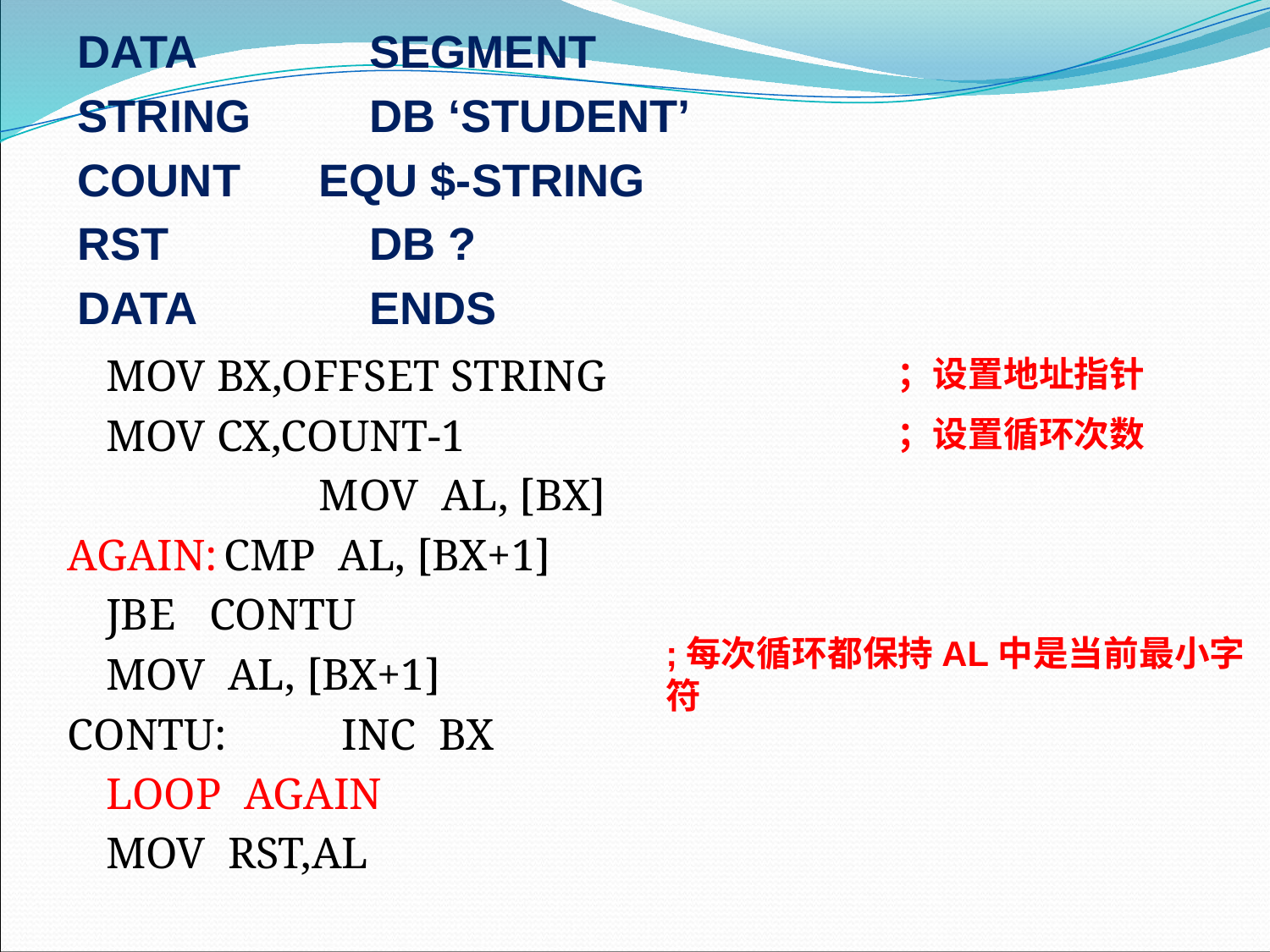

DATA		SEGMENT
STRING	DB ‘STUDENT’
COUNT	      EQU $-STRING
RST		DB ?
DATA		ENDS

			MOV BX,OFFSET STRING
			MOV CX,COUNT-1
	                   MOV  AL, [BX]
AGAIN:	CMP  AL, [BX+1]
			JBE   CONTU
			MOV  AL, [BX+1]
CONTU:	INC  BX
			LOOP  AGAIN
			MOV  RST,AL

；设置地址指针
；设置循环次数
;每次循环都保持AL中是当前最小字符